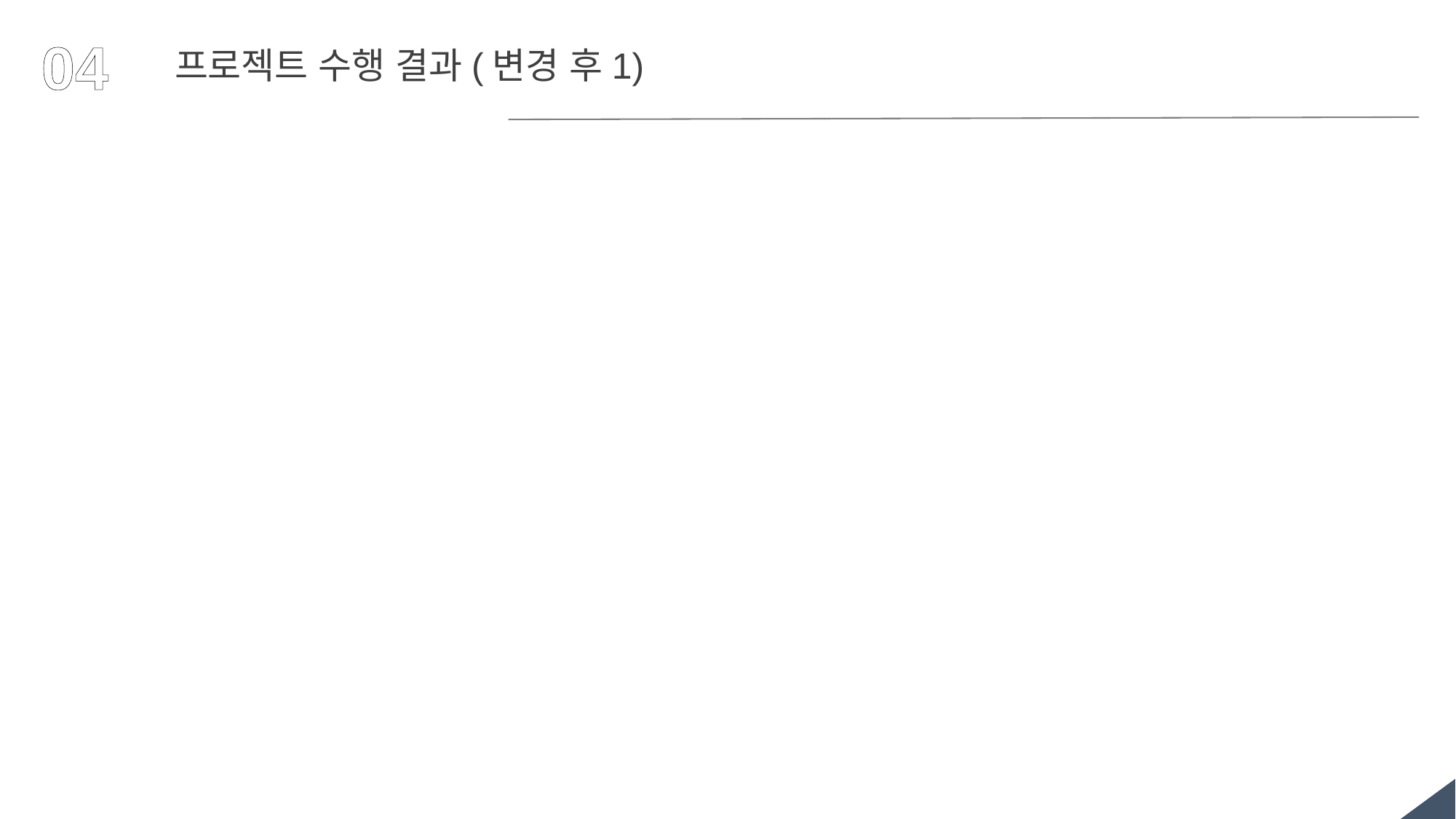

04
프로젝트 수행 결과(변경 후1)
회원가입 부분에서 다 적어야 하는 문제점을 고치고 싶어 전에 보여드린 21번째 ppt에 적힌 코드로 대체함
등록,수정,삭제 시 어떤 아이디의 회원인지 인지 할 수 없어 알 수 있도록 살짝 고침